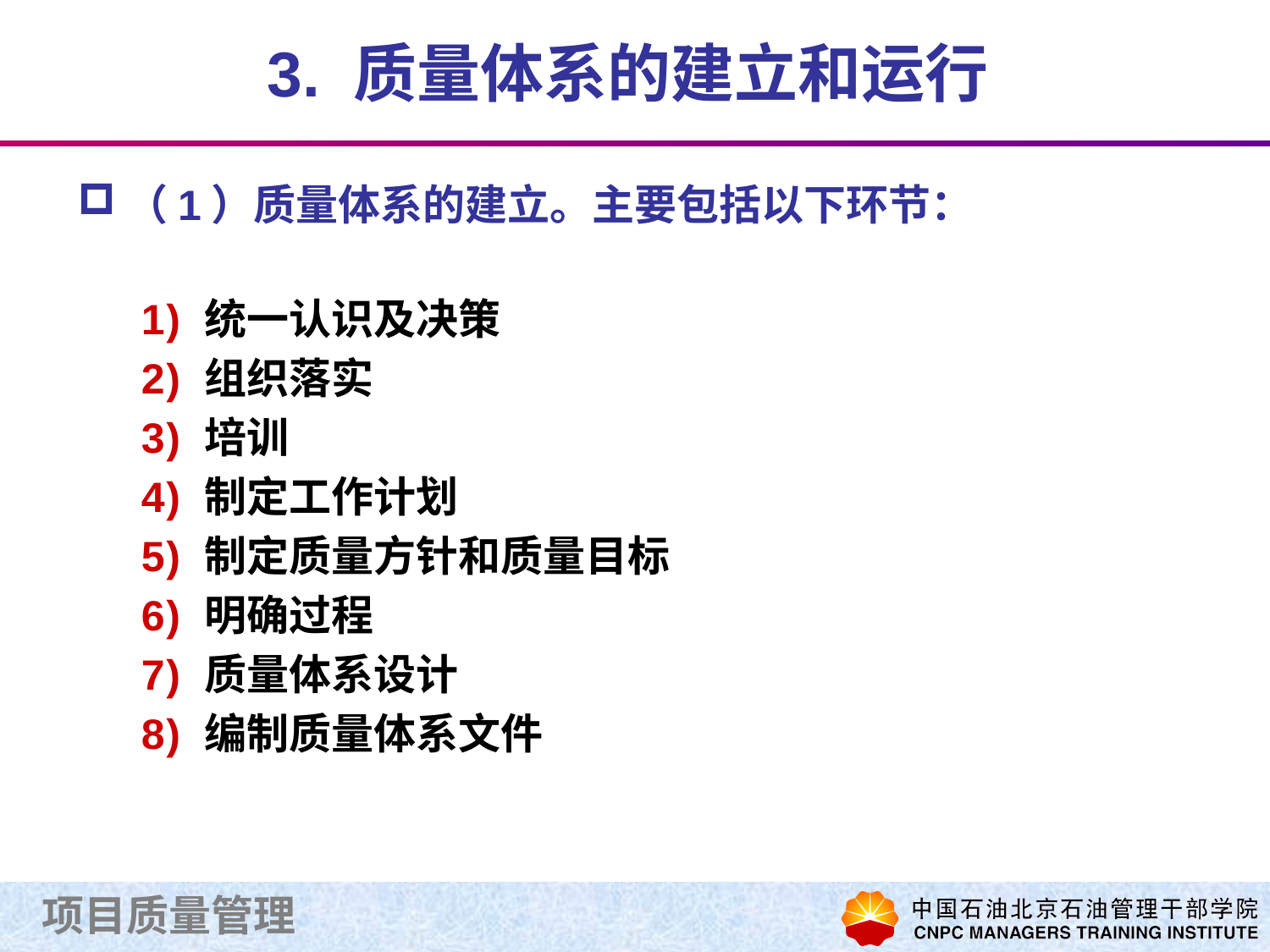

# 3. 质量体系的建立和运行
（1）质量体系的建立。主要包括以下环节：

统一认识及决策
组织落实
培训
制定工作计划
制定质量方针和质量目标
明确过程
质量体系设计
编制质量体系文件